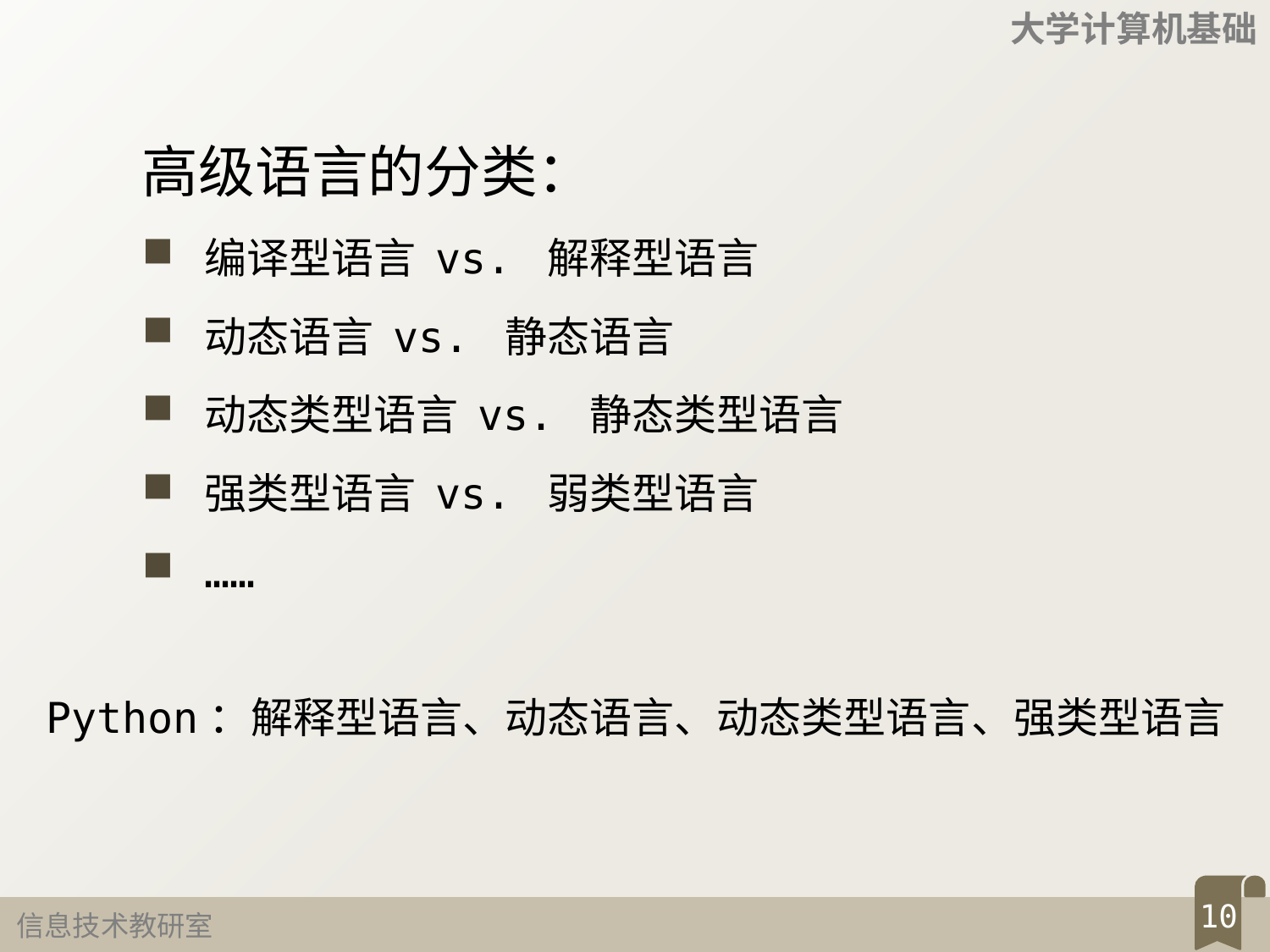

高级语言的分类：
编译型语言 vs. 解释型语言
动态语言 vs. 静态语言
动态类型语言 vs. 静态类型语言
强类型语言 vs. 弱类型语言
……
Python：解释型语言、动态语言、动态类型语言、强类型语言
10